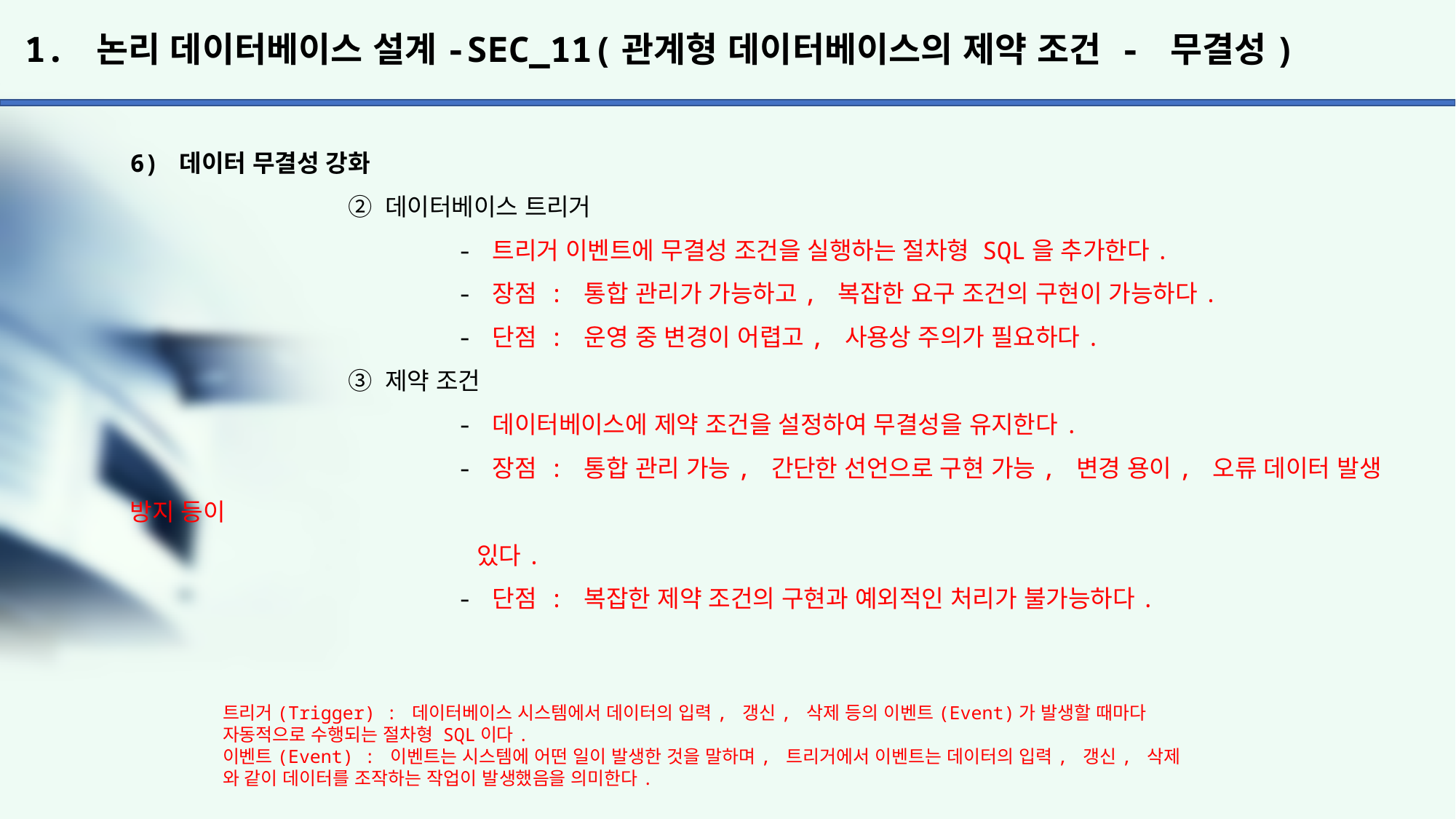

# 1. 논리 데이터베이스 설계-SEC_11(관계형 데이터베이스의 제약 조건 - 무결성)
6) 데이터 무결성 강화
		② 데이터베이스 트리거
			- 트리거 이벤트에 무결성 조건을 실행하는 절차형 SQL을 추가한다.
			- 장점 : 통합 관리가 가능하고, 복잡한 요구 조건의 구현이 가능하다.
			- 단점 : 운영 중 변경이 어렵고, 사용상 주의가 필요하다.
		③ 제약 조건
			- 데이터베이스에 제약 조건을 설정하여 무결성을 유지한다.
			- 장점 : 통합 관리 가능, 간단한 선언으로 구현 가능, 변경 용이, 오류 데이터 발생 방지 등이
			  있다.
			- 단점 : 복잡한 제약 조건의 구현과 예외적인 처리가 불가능하다.
트리거(Trigger) : 데이터베이스 시스템에서 데이터의 입력, 갱신, 삭제 등의 이벤트(Event)가 발생할 때마다
자동적으로 수행되는 절차형 SQL이다.
이벤트(Event) : 이벤트는 시스템에 어떤 일이 발생한 것을 말하며, 트리거에서 이벤트는 데이터의 입력, 갱신, 삭제
와 같이 데이터를 조작하는 작업이 발생했음을 의미한다.